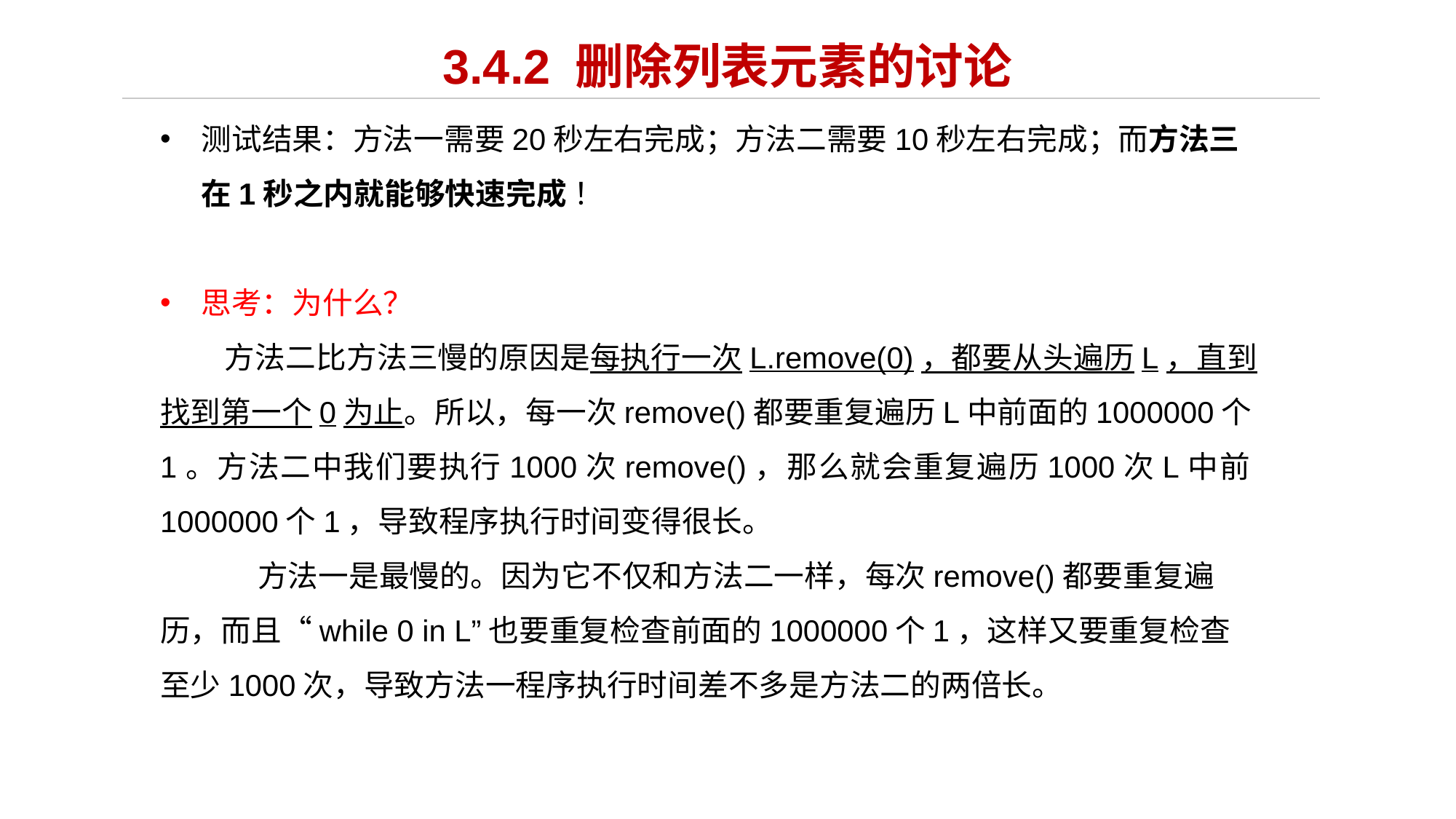

# 3.4.2 删除列表元素的讨论
测试结果：方法一需要20秒左右完成；方法二需要10秒左右完成；而方法三在1秒之内就能够快速完成 ！

思考：为什么？
   方法二比方法三慢的原因是每执行一次L.remove(0)，都要从头遍历L，直到找到第一个0为止。所以，每一次remove()都要重复遍历L中前面的1000000个1。方法二中我们要执行1000次remove()，那么就会重复遍历1000次L中前1000000个1，导致程序执行时间变得很长。
        方法一是最慢的。因为它不仅和方法二一样，每次remove()都要重复遍历，而且“while 0 in L”也要重复检查前面的1000000个1，这样又要重复检查至少1000次，导致方法一程序执行时间差不多是方法二的两倍长。